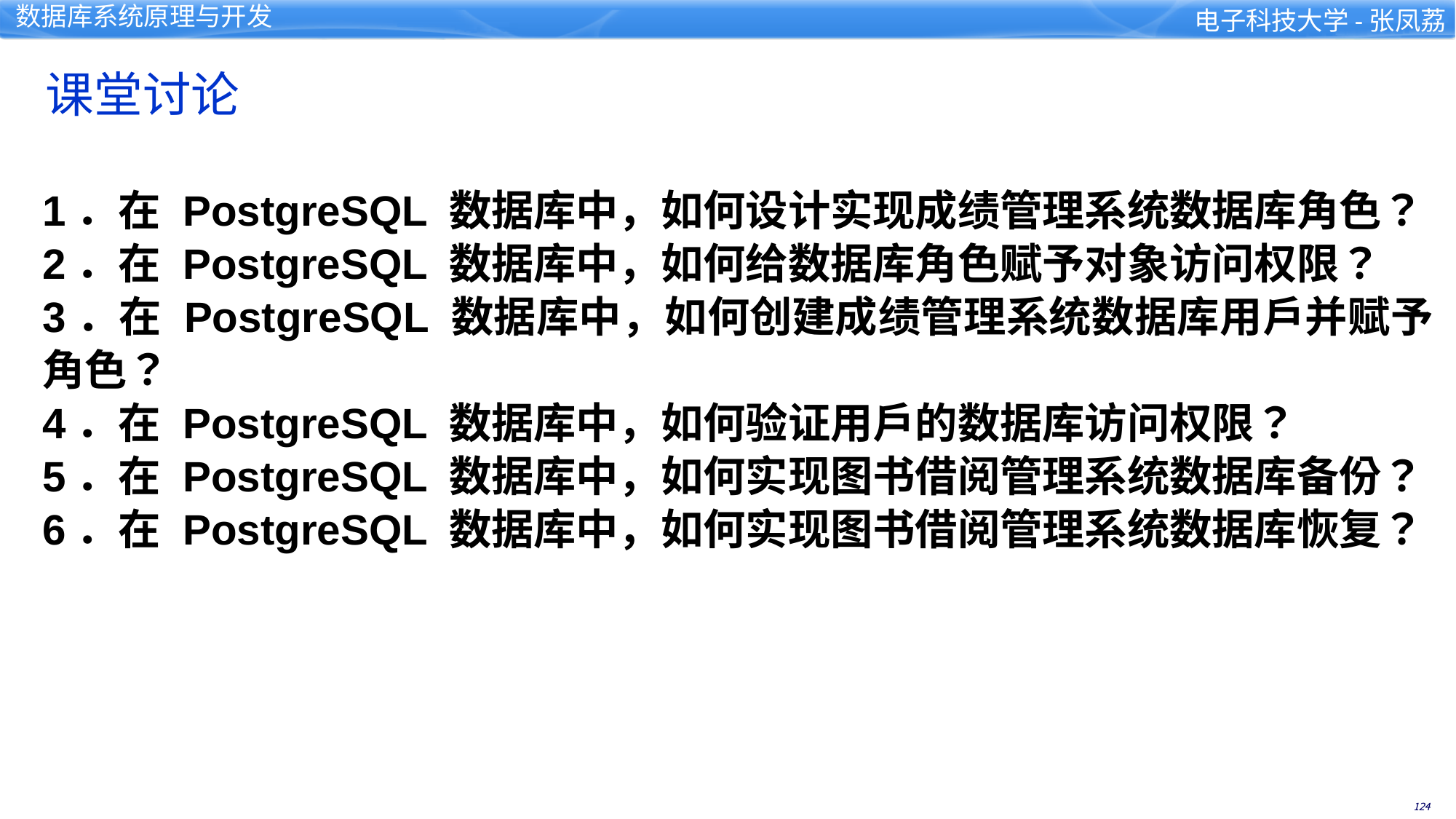

课堂讨论
1．在 PostgreSQL 数据库中，如何设计实现成绩管理系统数据库角色？
2．在 PostgreSQL 数据库中，如何给数据库角色赋予对象访问权限？
3．在 PostgreSQL 数据库中，如何创建成绩管理系统数据库用户并赋予角色？
4．在 PostgreSQL 数据库中，如何验证用户的数据库访问权限？
5．在 PostgreSQL 数据库中，如何实现图书借阅管理系统数据库备份？
6．在 PostgreSQL 数据库中，如何实现图书借阅管理系统数据库恢复？